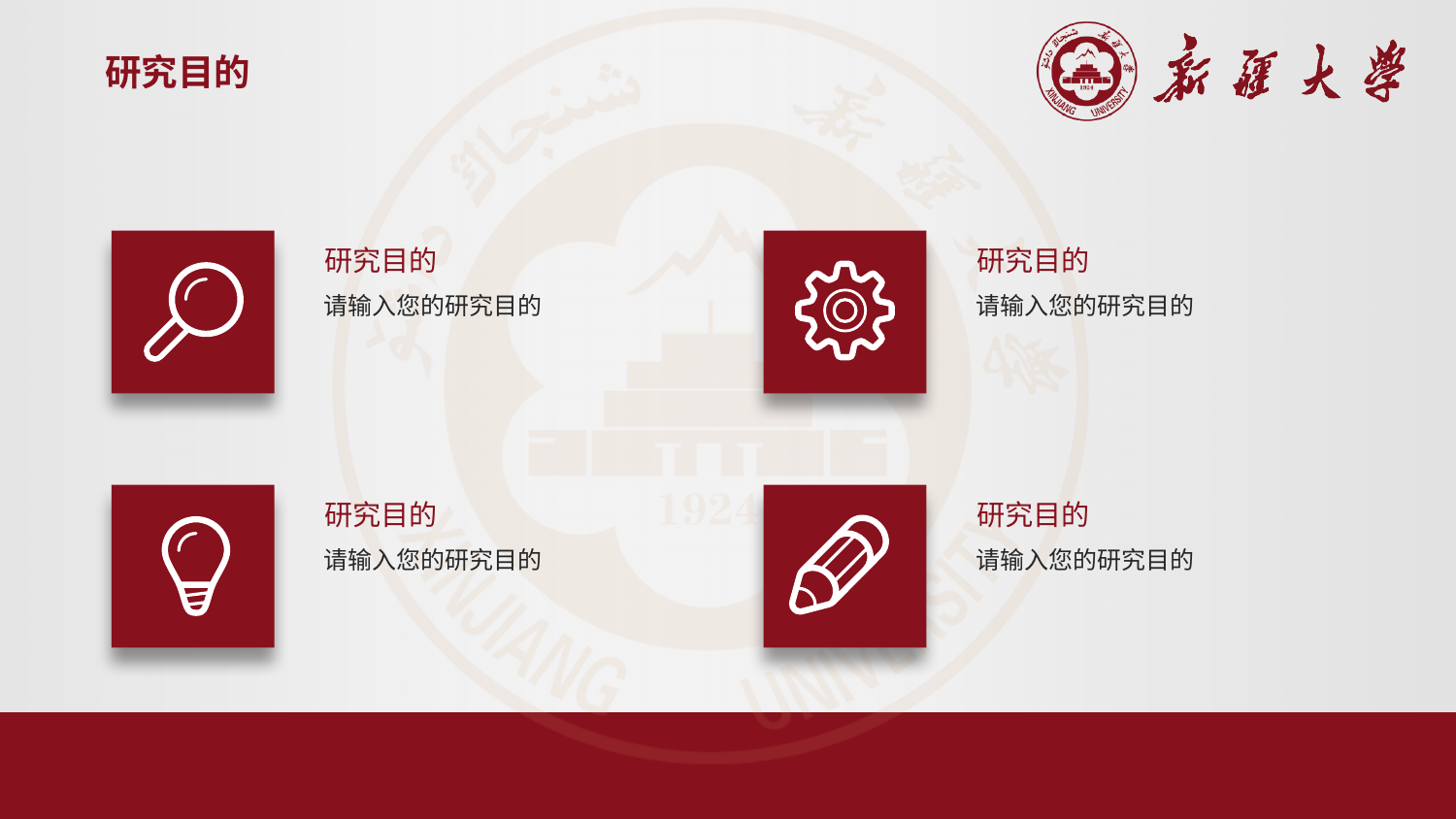

研究目的

研究目的
研究目的

请输入您的研究目的
请输入您的研究目的

研究目的
研究目的

请输入您的研究目的
请输入您的研究目的